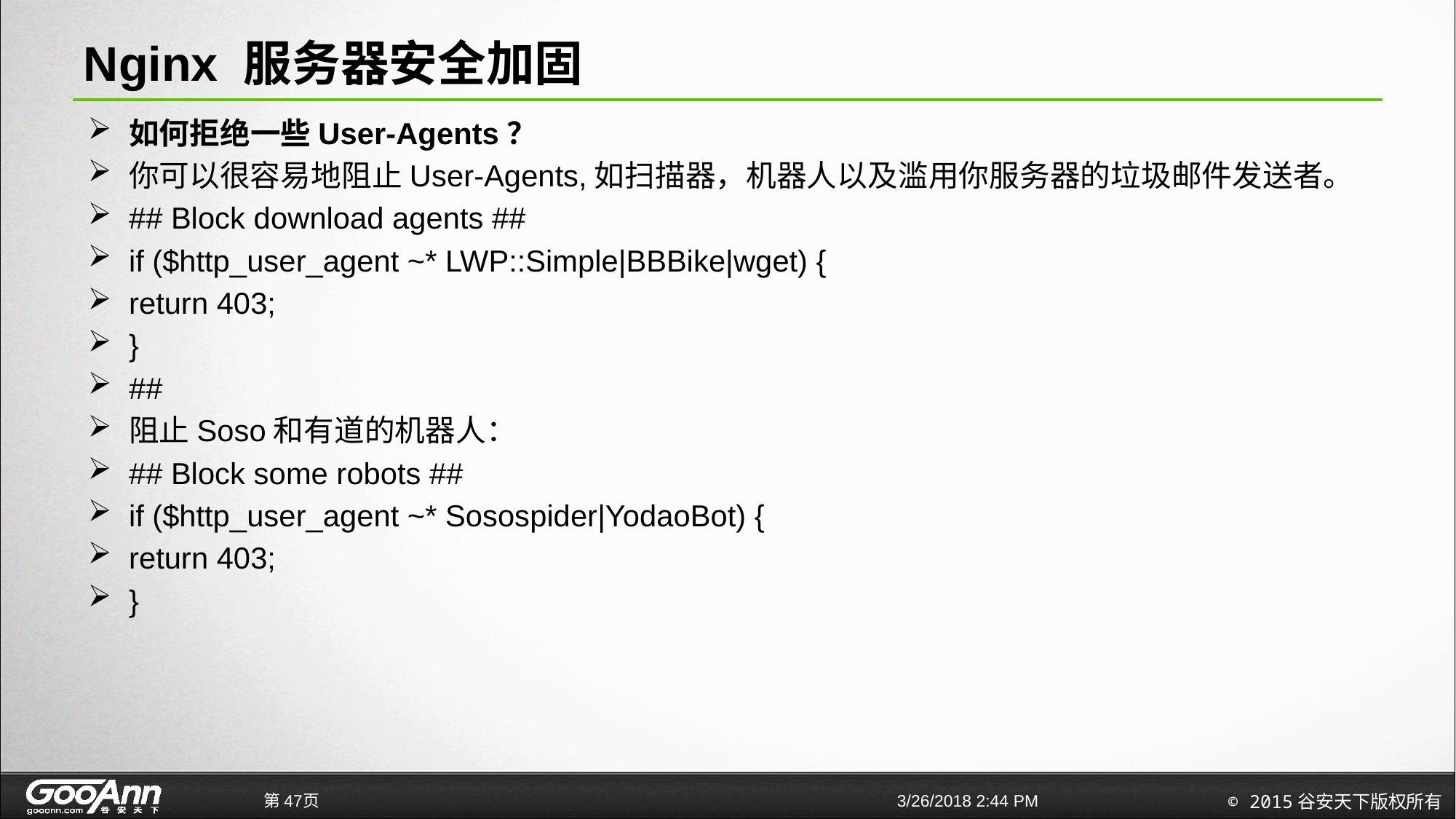

# Nginx 服务器安全加固
如何拒绝一些User-Agents？
你可以很容易地阻止User-Agents,如扫描器，机器人以及滥用你服务器的垃圾邮件发送者。
## Block download agents ##
if ($http_user_agent ~* LWP::Simple|BBBike|wget) {
return 403;
}
##
阻止Soso和有道的机器人：
## Block some robots ##
if ($http_user_agent ~* Sosospider|YodaoBot) {
return 403;
}